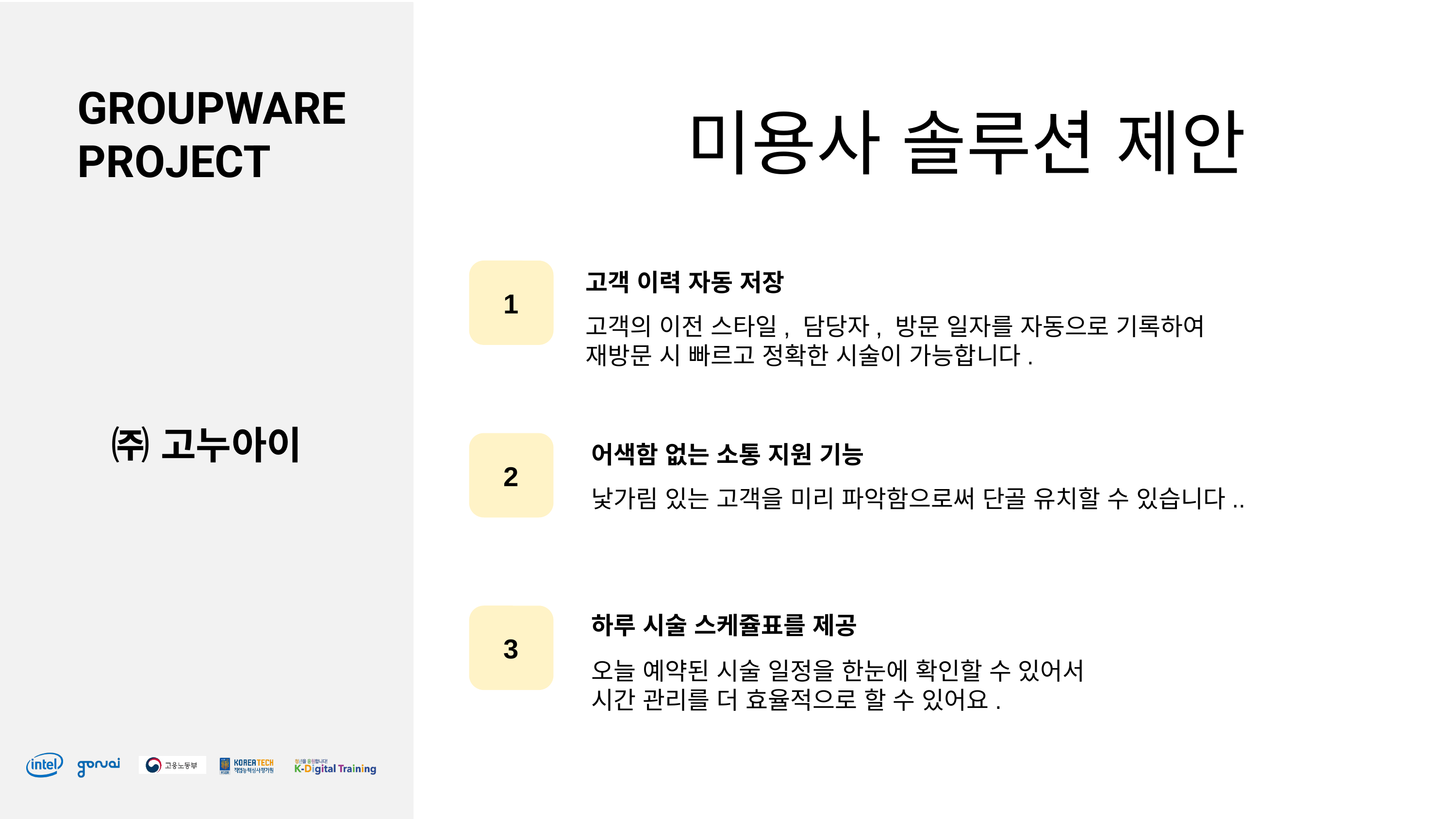

미용사 솔루션 제안
1
고객 이력 자동 저장
고객의 이전 스타일, 담당자, 방문 일자를 자동으로 기록하여
재방문 시 빠르고 정확한 시술이 가능합니다.
2
어색함 없는 소통 지원 기능
낯가림 있는 고객을 미리 파악함으로써 단골 유치할 수 있습니다..
3
하루 시술 스케쥴표를 제공
오늘 예약된 시술 일정을 한눈에 확인할 수 있어서
시간 관리를 더 효율적으로 할 수 있어요.